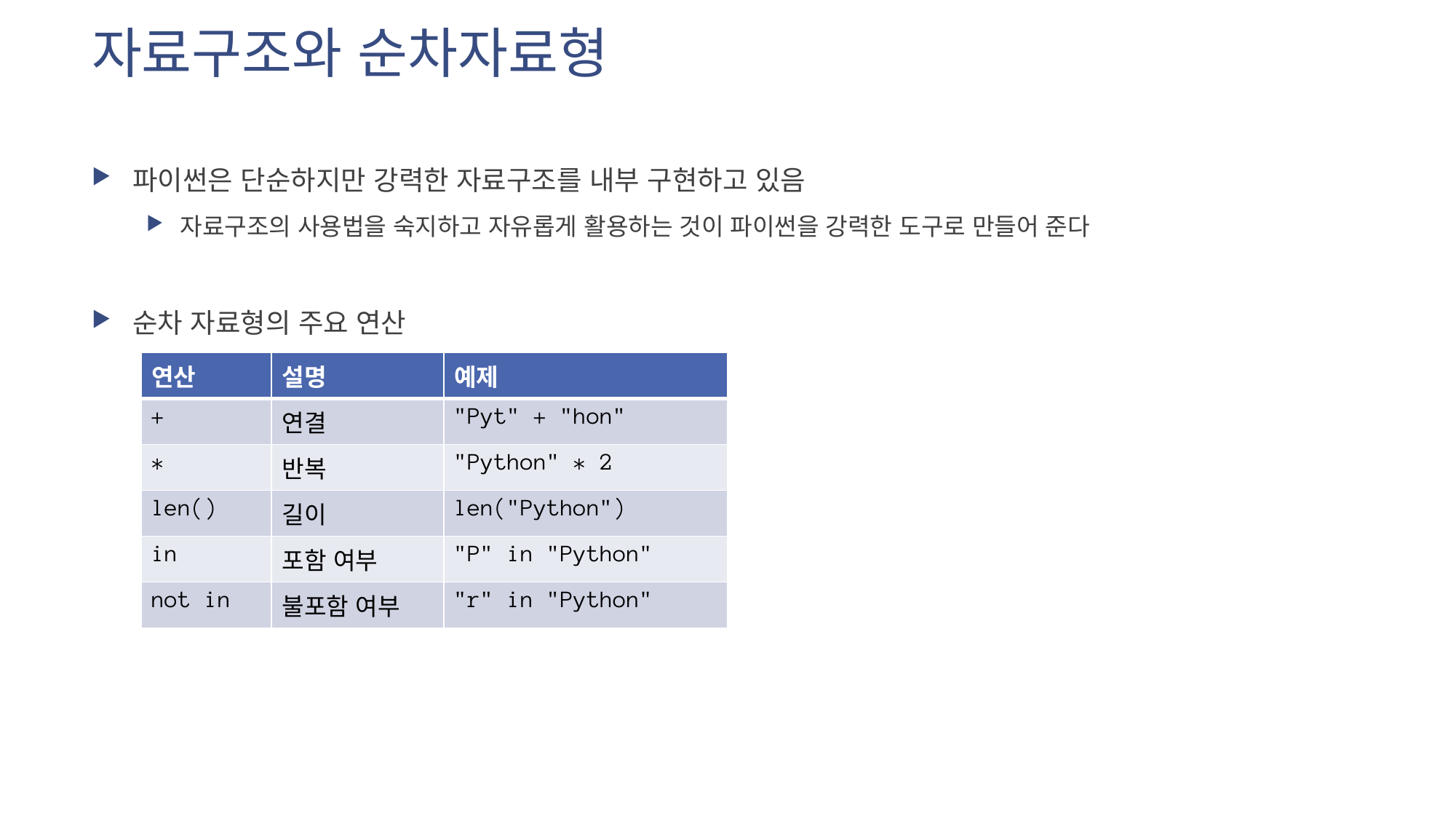

# 자료구조와 순차자료형
파이썬은 단순하지만 강력한 자료구조를 내부 구현하고 있음
자료구조의 사용법을 숙지하고 자유롭게 활용하는 것이 파이썬을 강력한 도구로 만들어 준다

순차 자료형의 주요 연산
| 연산 | 설명 | 예제 |
| --- | --- | --- |
| + | 연결 | "Pyt" + "hon" |
| \* | 반복 | "Python" \* 2 |
| len() | 길이 | len("Python") |
| in | 포함 여부 | "P" in "Python" |
| not in | 불포함 여부 | "r" in "Python" |